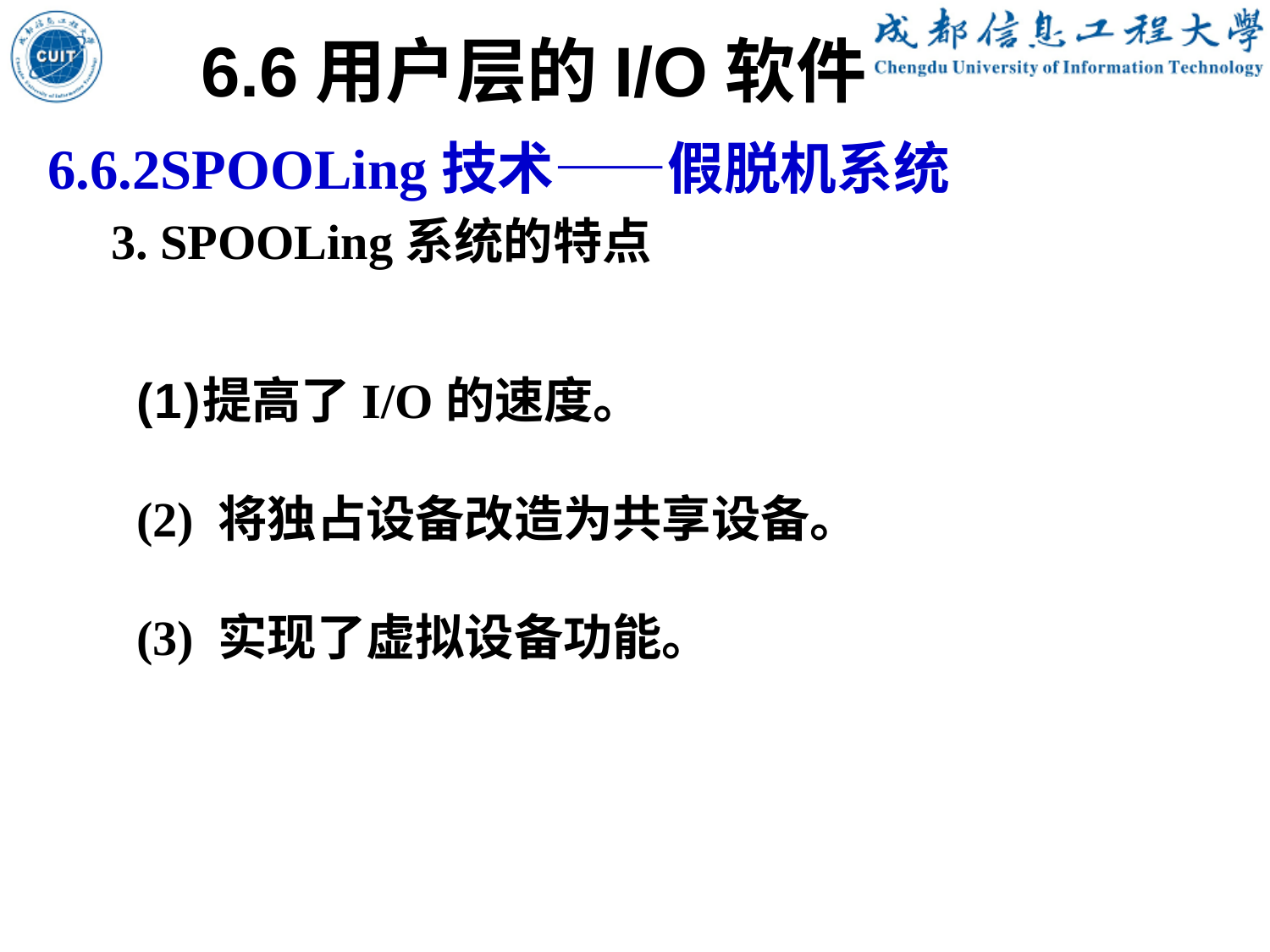

6.6用户层的I/O软件
6.6.2SPOOLing技术——假脱机系统
3. SPOOLing系统的特点
提高了I/O的速度。
(2) 将独占设备改造为共享设备。
(3) 实现了虚拟设备功能。